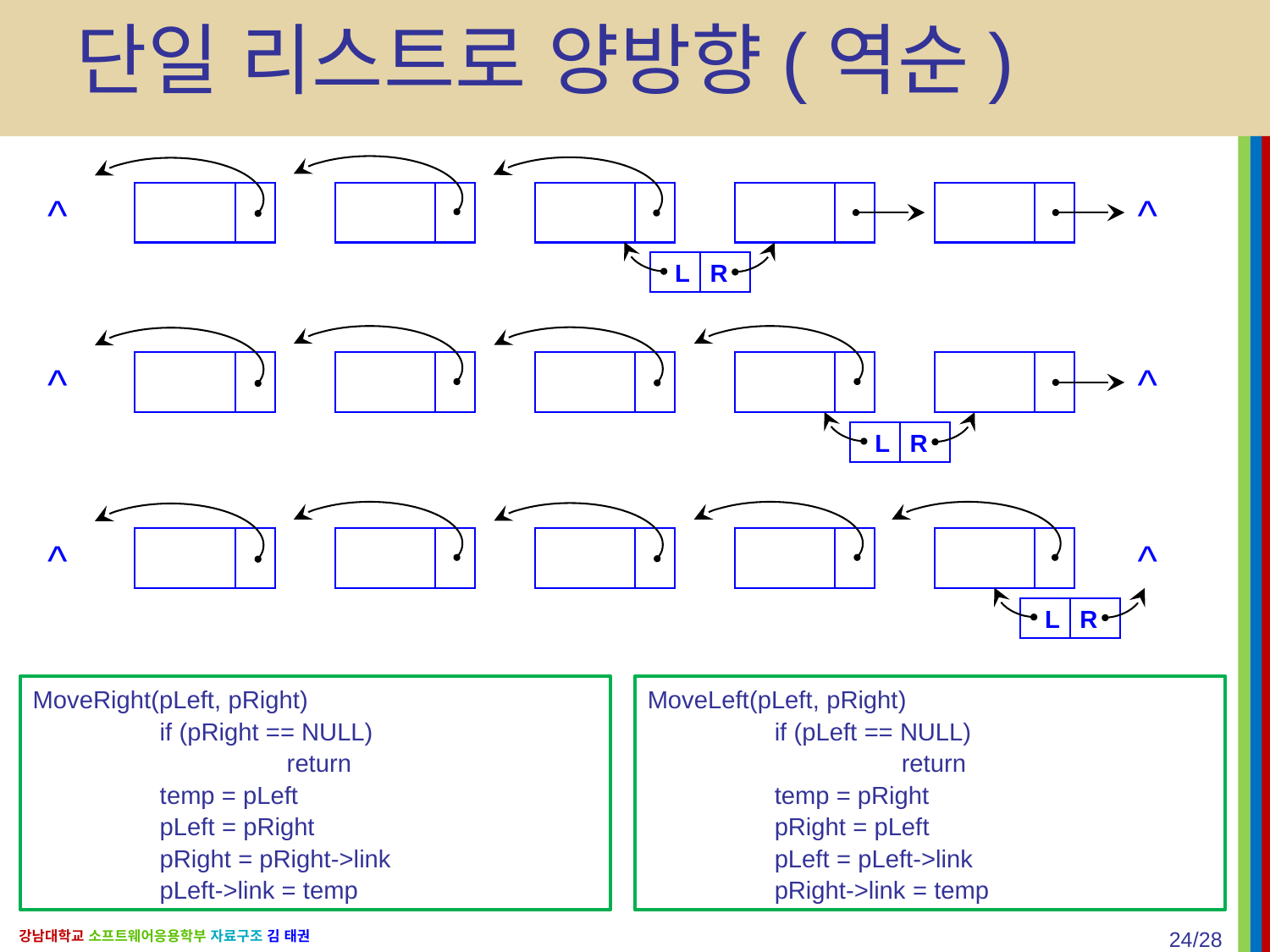

# 단일 리스트로 양방향(역순)

^
^

L
R

^
^

L
R

^
^

L
R
MoveLeft(pLeft, pRight)
	if (pLeft == NULL)
		return
	temp = pRight
	pRight = pLeft
	pLeft = pLeft->link
	pRight->link = temp

MoveRight(pLeft, pRight)
 	if (pRight == NULL)
		return
	temp = pLeft
	pLeft = pRight
	pRight = pRight->link
	pLeft->link = temp
24/28